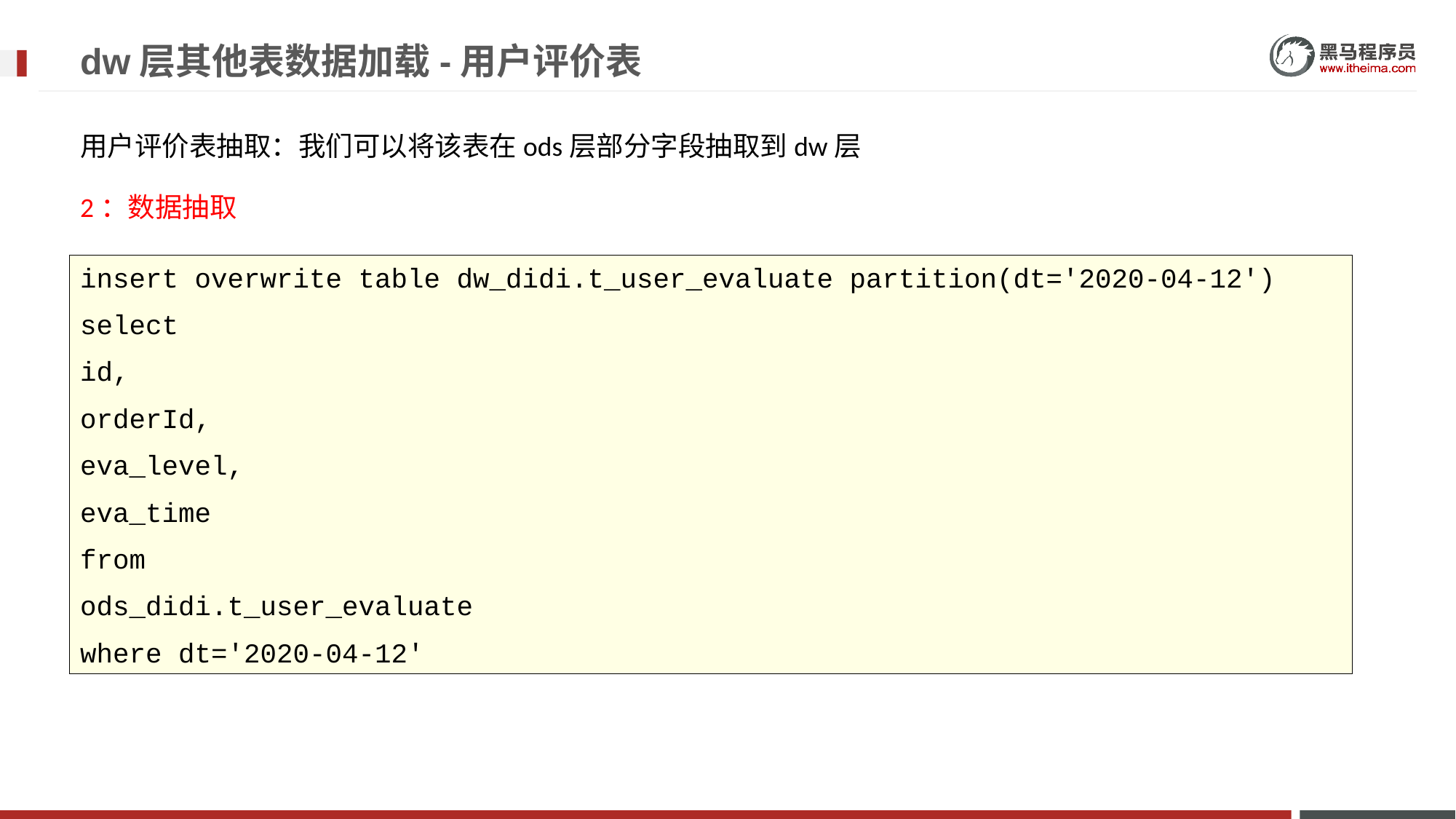

# dw层其他表数据加载-用户评价表
用户评价表抽取：我们可以将该表在ods层部分字段抽取到dw层
2：数据抽取

insert overwrite table dw_didi.t_user_evaluate partition(dt='2020-04-12')
select
id,
orderId,
eva_level,
eva_time
from
ods_didi.t_user_evaluate
where dt='2020-04-12'